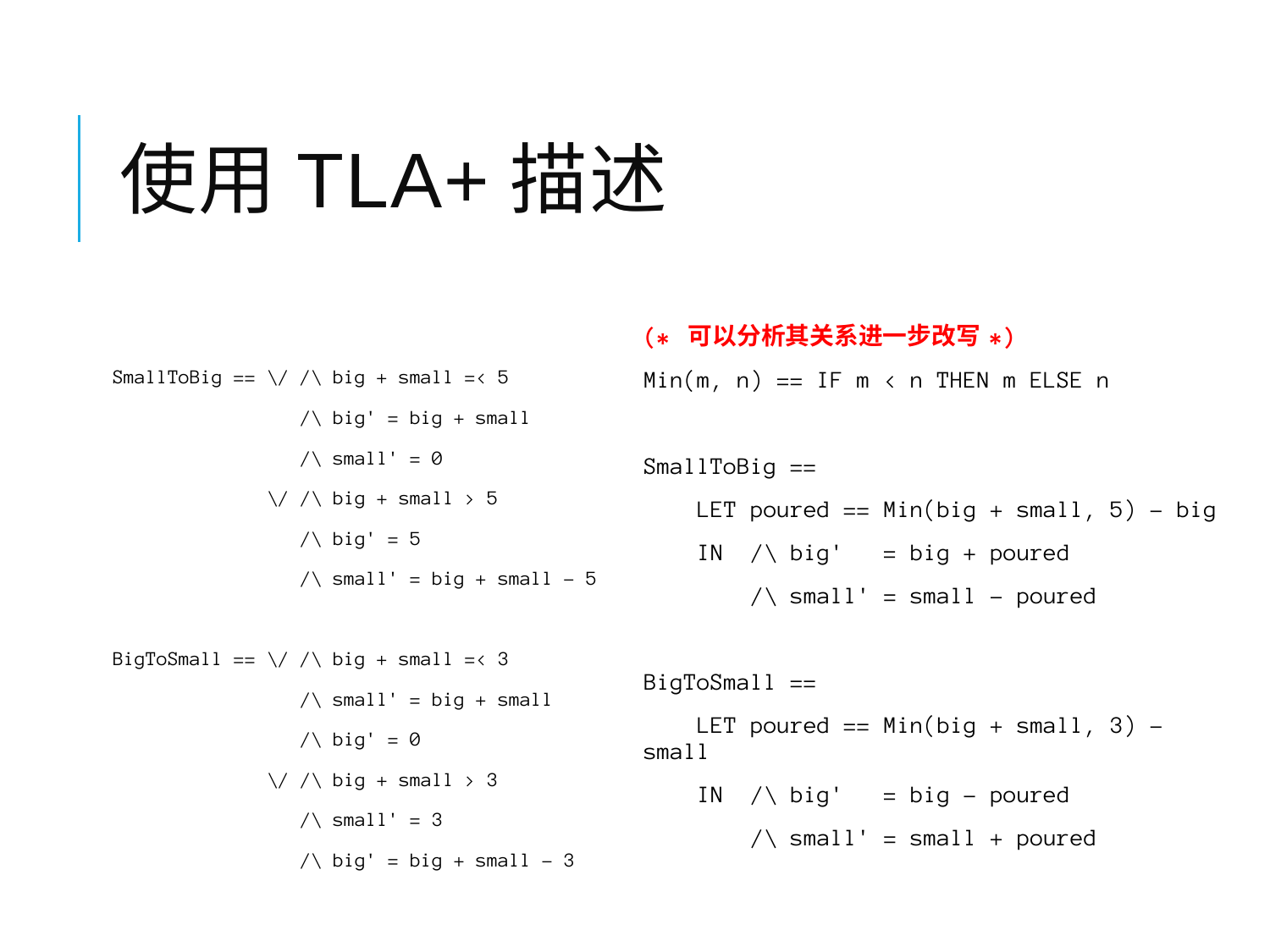

# 使用TLA+描述

SmallToBig == \/ /\ big + small =< 5
                 /\ big' = big + small
                 /\ small' = 0
              \/ /\ big + small > 5
                 /\ big' = 5
                 /\ small' = big + small - 5

BigToSmall == \/ /\ big + small =< 3
                 /\ small' = big + small
                 /\ big' = 0
              \/ /\ big + small > 3
                 /\ small' = 3
                 /\ big' = big + small - 3
(* 可以分析其关系进一步改写 *)
Min(m, n) == IF m < n THEN m ELSE n

SmallToBig ==
    LET poured == Min(big + small, 5) - big
    IN  /\ big'   = big + poured
        /\ small' = small - poured

BigToSmall ==
    LET poured == Min(big + small, 3) - small
    IN  /\ big'   = big - poured
        /\ small' = small + poured